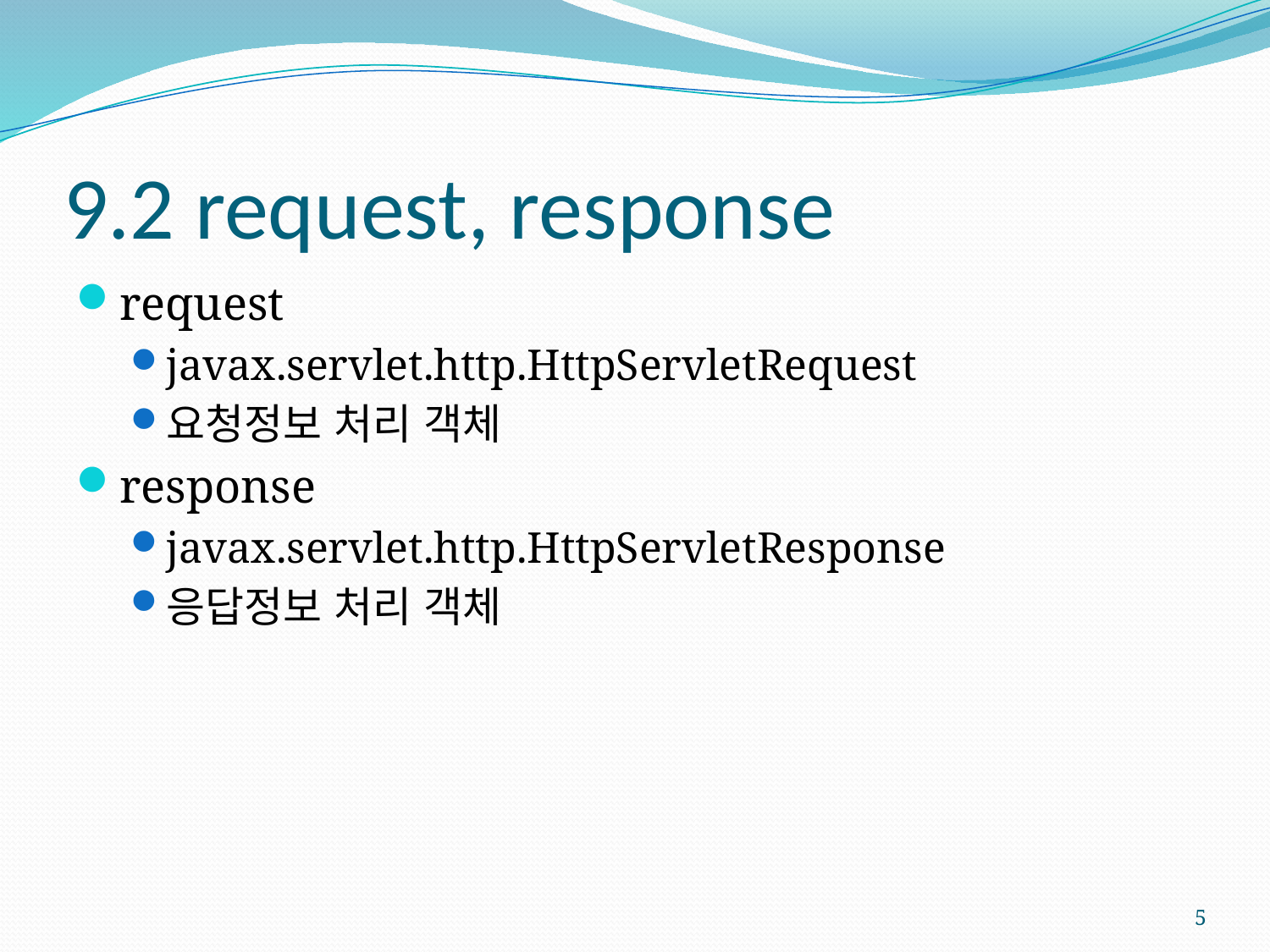

# 9.2 request, response
request
javax.servlet.http.HttpServletRequest
요청정보 처리 객체
response
javax.servlet.http.HttpServletResponse
응답정보 처리 객체
5